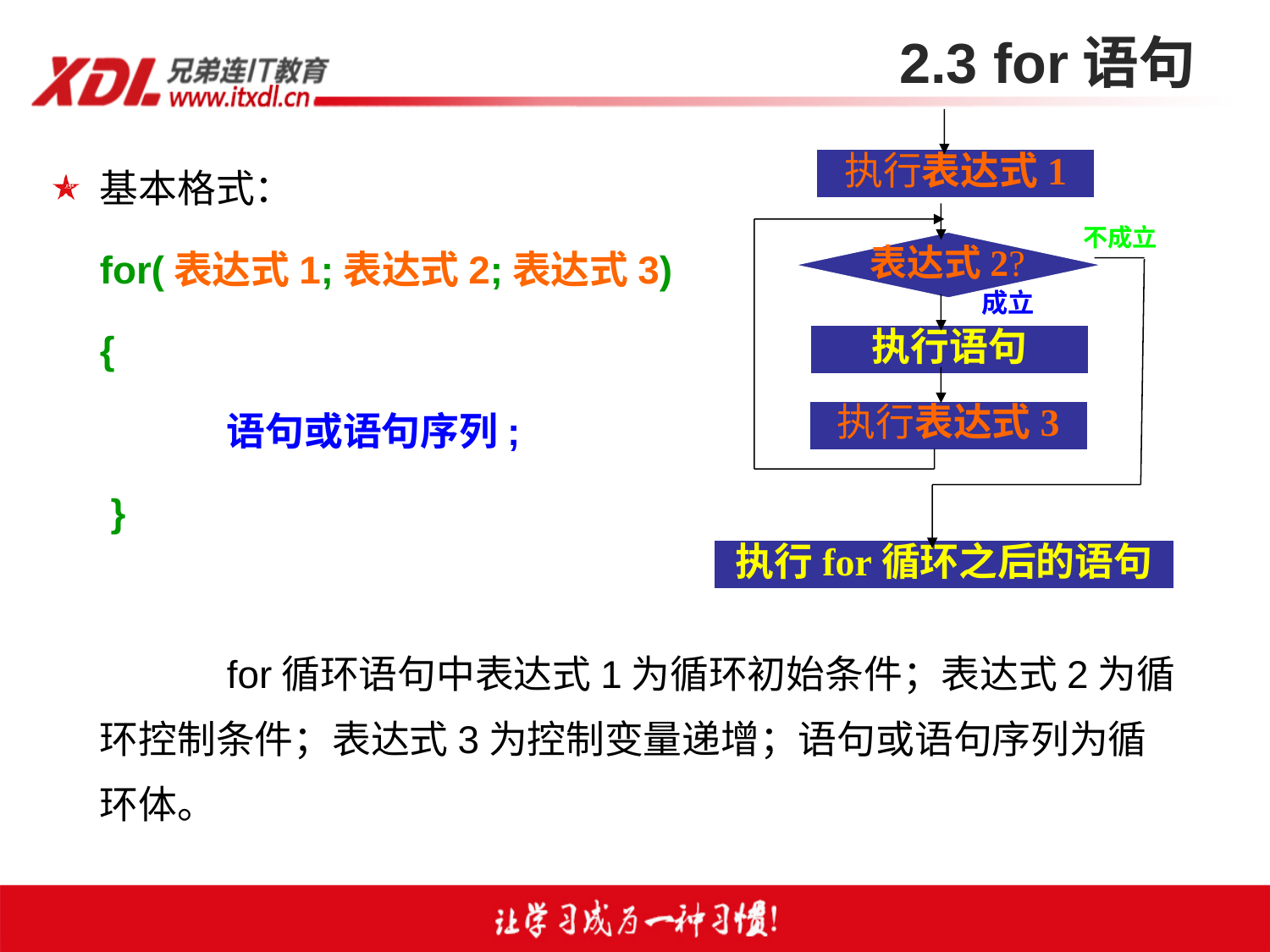

2.3 for语句

基本格式：
	for(表达式1;表达式2;表达式3)
	{
		语句或语句序列;
	 }

		for循环语句中表达式1为循环初始条件；表达式2为循环控制条件；表达式3为控制变量递增；语句或语句序列为循环体。
执行表达式1

不成立

表达式2?

成立

执行语句

执行表达式3

执行for循环之后的语句